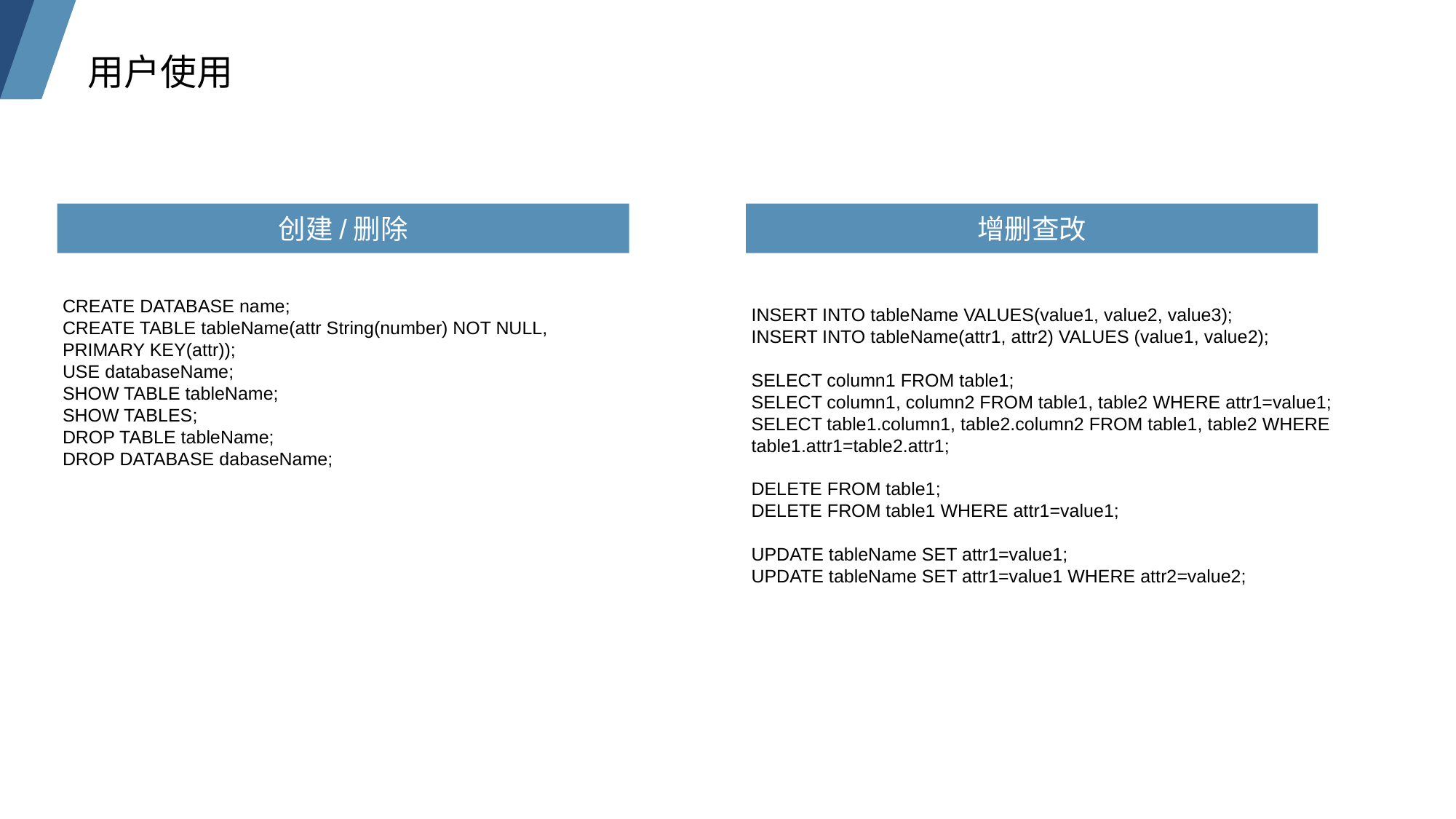

用户使用
创建/删除
增删查改
CREATE DATABASE name;
CREATE TABLE tableName(attr String(number) NOT NULL, PRIMARY KEY(attr));
USE databaseName;
SHOW TABLE tableName;
SHOW TABLES;
DROP TABLE tableName;
DROP DATABASE dabaseName;

INSERT INTO tableName VALUES(value1, value2, value3);
INSERT INTO tableName(attr1, attr2) VALUES (value1, value2);

SELECT column1 FROM table1;
SELECT column1, column2 FROM table1, table2 WHERE attr1=value1;
SELECT table1.column1, table2.column2 FROM table1, table2 WHERE table1.attr1=table2.attr1;

DELETE FROM table1;
DELETE FROM table1 WHERE attr1=value1;

UPDATE tableName SET attr1=value1;
UPDATE tableName SET attr1=value1 WHERE attr2=value2;
=